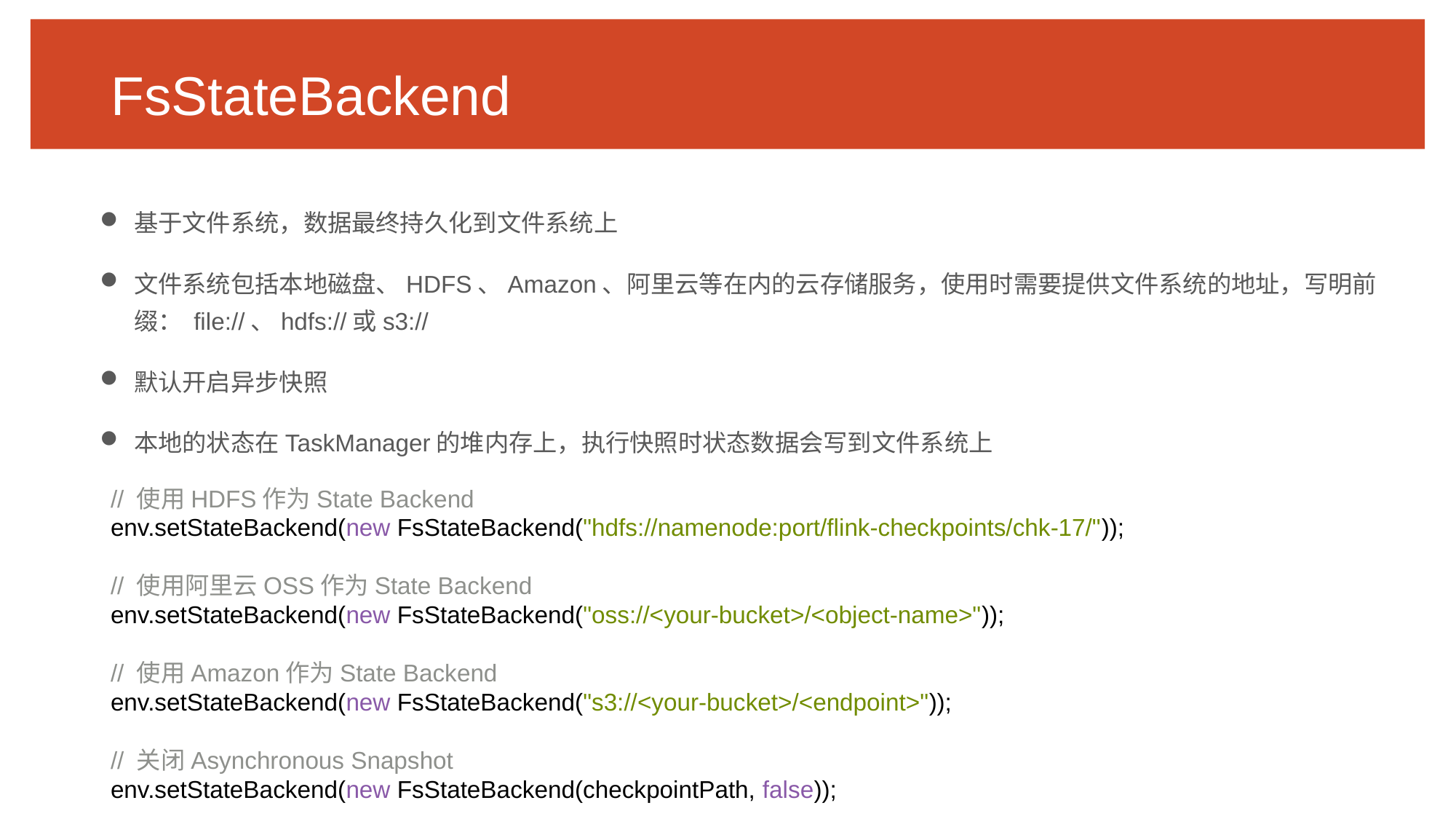

# FsStateBackend
基于文件系统，数据最终持久化到文件系统上
文件系统包括本地磁盘、HDFS、Amazon、阿里云等在内的云存储服务，使用时需要提供文件系统的地址，写明前缀： file://、hdfs://或s3://
默认开启异步快照
本地的状态在TaskManager的堆内存上，执行快照时状态数据会写到文件系统上
// 使用HDFS作为State Backend
env.setStateBackend(new FsStateBackend("hdfs://namenode:port/flink-checkpoints/chk-17/"));

// 使用阿里云OSS作为State Backend
env.setStateBackend(new FsStateBackend("oss://<your-bucket>/<object-name>"));

// 使用Amazon作为State Backend
env.setStateBackend(new FsStateBackend("s3://<your-bucket>/<endpoint>"));

// 关闭Asynchronous Snapshot
env.setStateBackend(new FsStateBackend(checkpointPath, false));